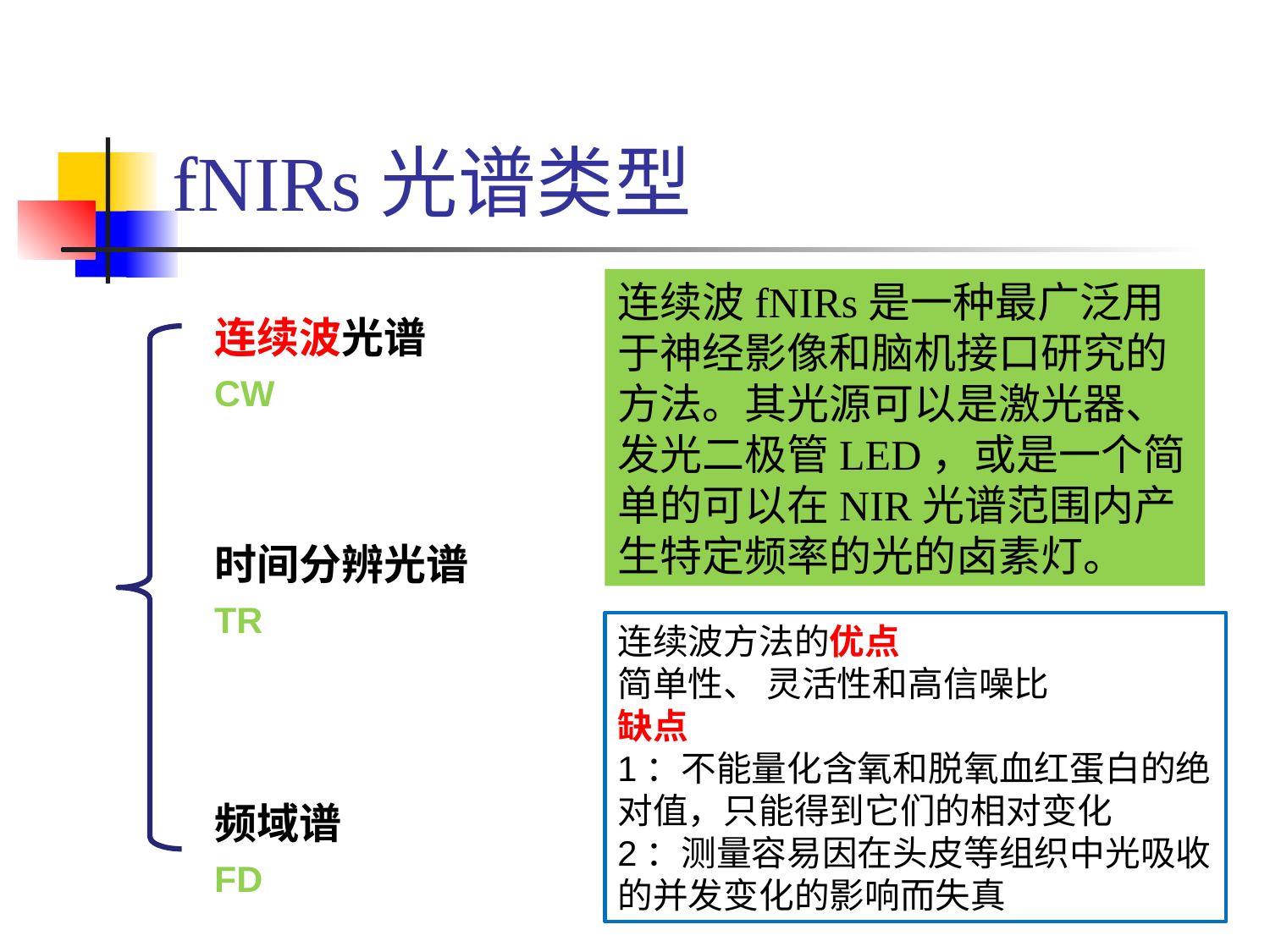

# fNIRs光谱类型
连续波fNIRs是一种最广泛用于神经影像和脑机接口研究的方法。其光源可以是激光器、发光二极管LED，或是一个简单的可以在NIR光谱范围内产生特定频率的光的卤素灯。
连续波光谱
CW

时间分辨光谱
TR

连续波方法的优点
简单性、 灵活性和高信噪比
缺点
1：不能量化含氧和脱氧血红蛋白的绝对值，只能得到它们的相对变化
2：测量容易因在头皮等组织中光吸收的并发变化的影响而失真
频域谱
FD